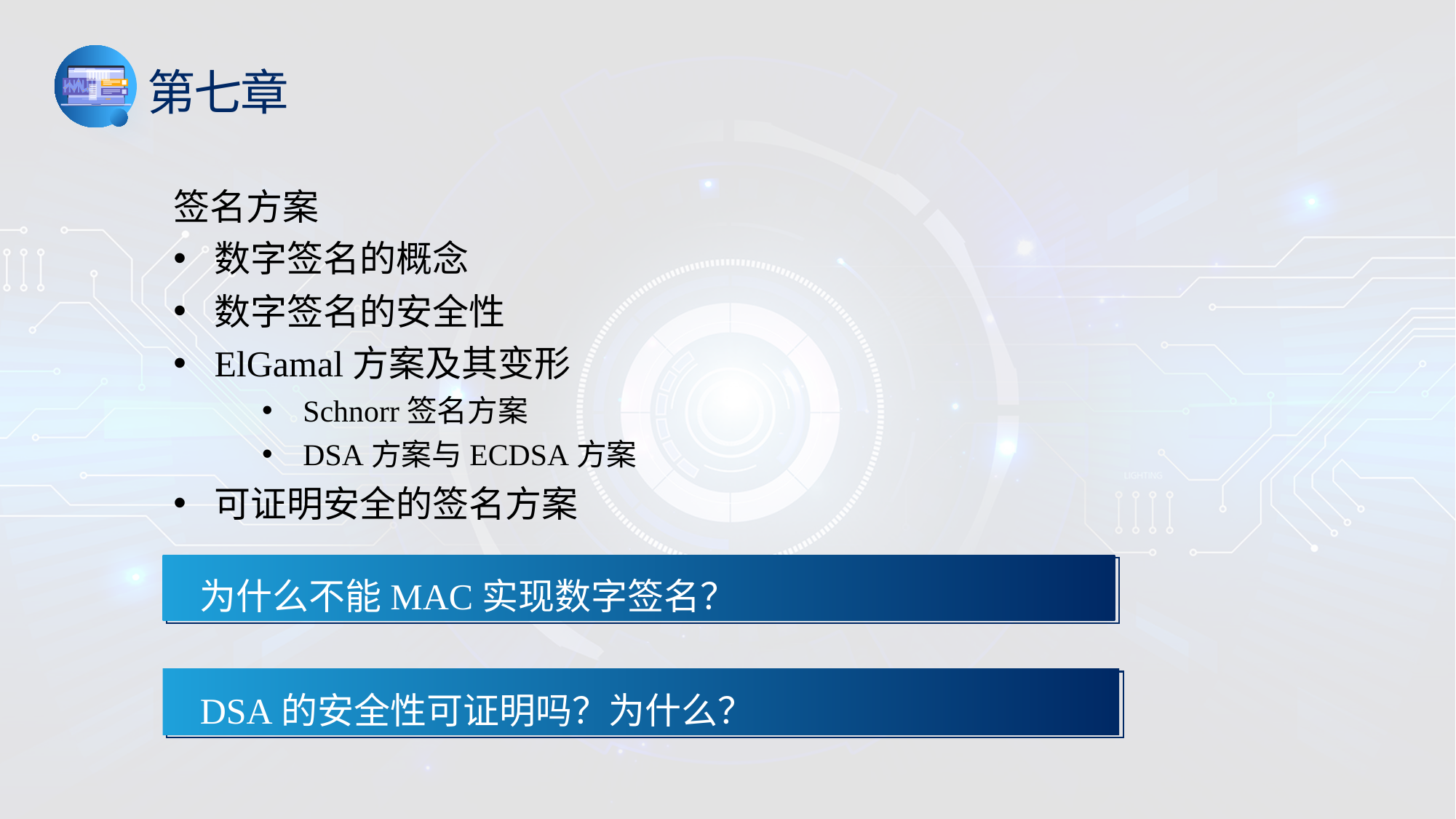

第七章

签名方案
数字签名的概念
数字签名的安全性
ElGamal方案及其变形
Schnorr签名方案
DSA方案与ECDSA方案
可证明安全的签名方案

为什么不能MAC实现数字签名？

DSA的安全性可证明吗？为什么？